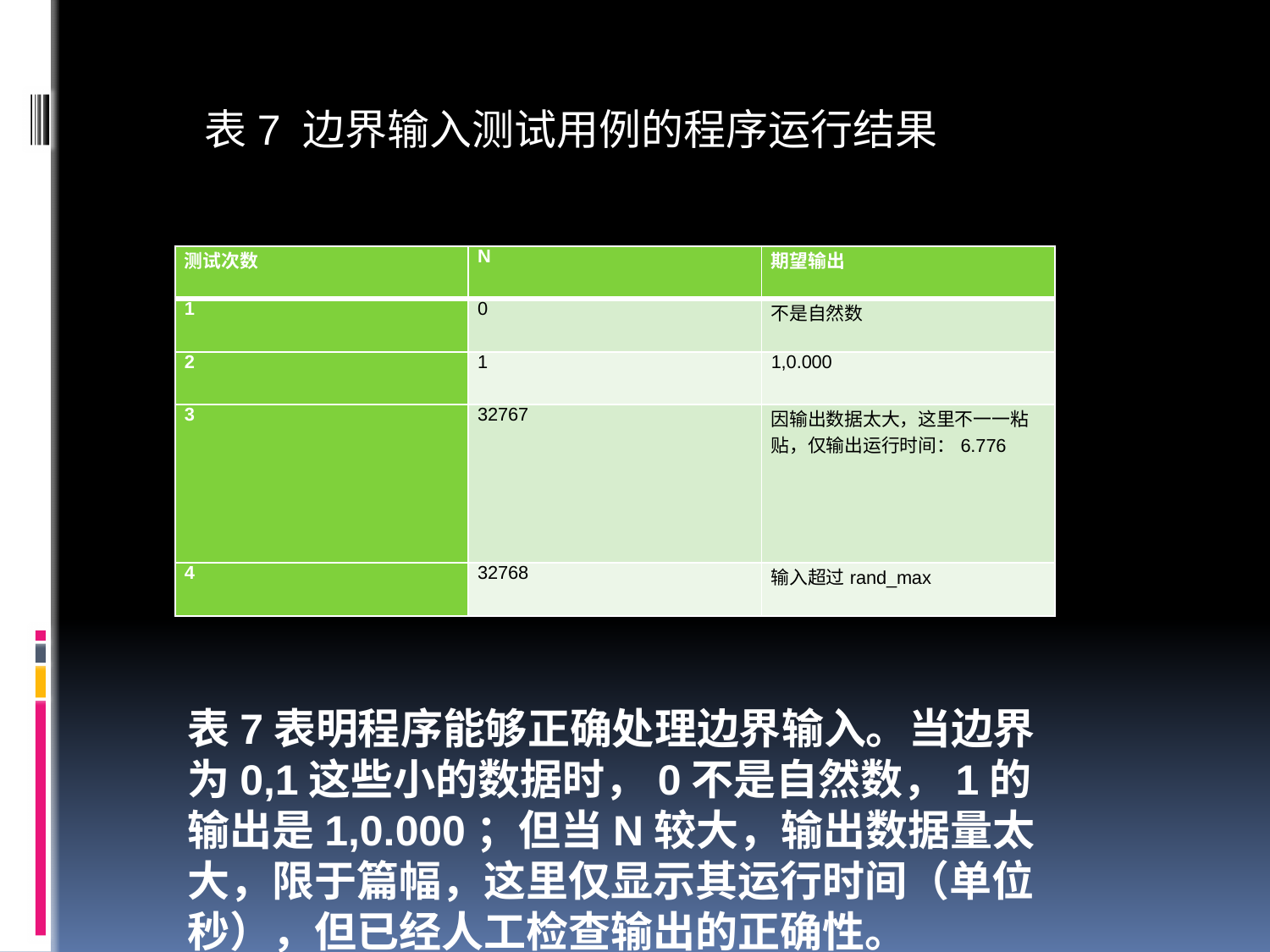

#
表7 边界输入测试用例的程序运行结果
| 测试次数 | N | 期望输出 |
| --- | --- | --- |
| 1 | 0 | 不是自然数 |
| 2 | 1 | 1,0.000 |
| 3 | 32767 | 因输出数据太大，这里不一一粘贴，仅输出运行时间：6.776 |
| 4 | 32768 | 输入超过rand\_max |
表7表明程序能够正确处理边界输入。当边界为0,1这些小的数据时，0不是自然数，1的输出是1,0.000；但当N较大，输出数据量太大，限于篇幅，这里仅显示其运行时间（单位秒），但已经人工检查输出的正确性。